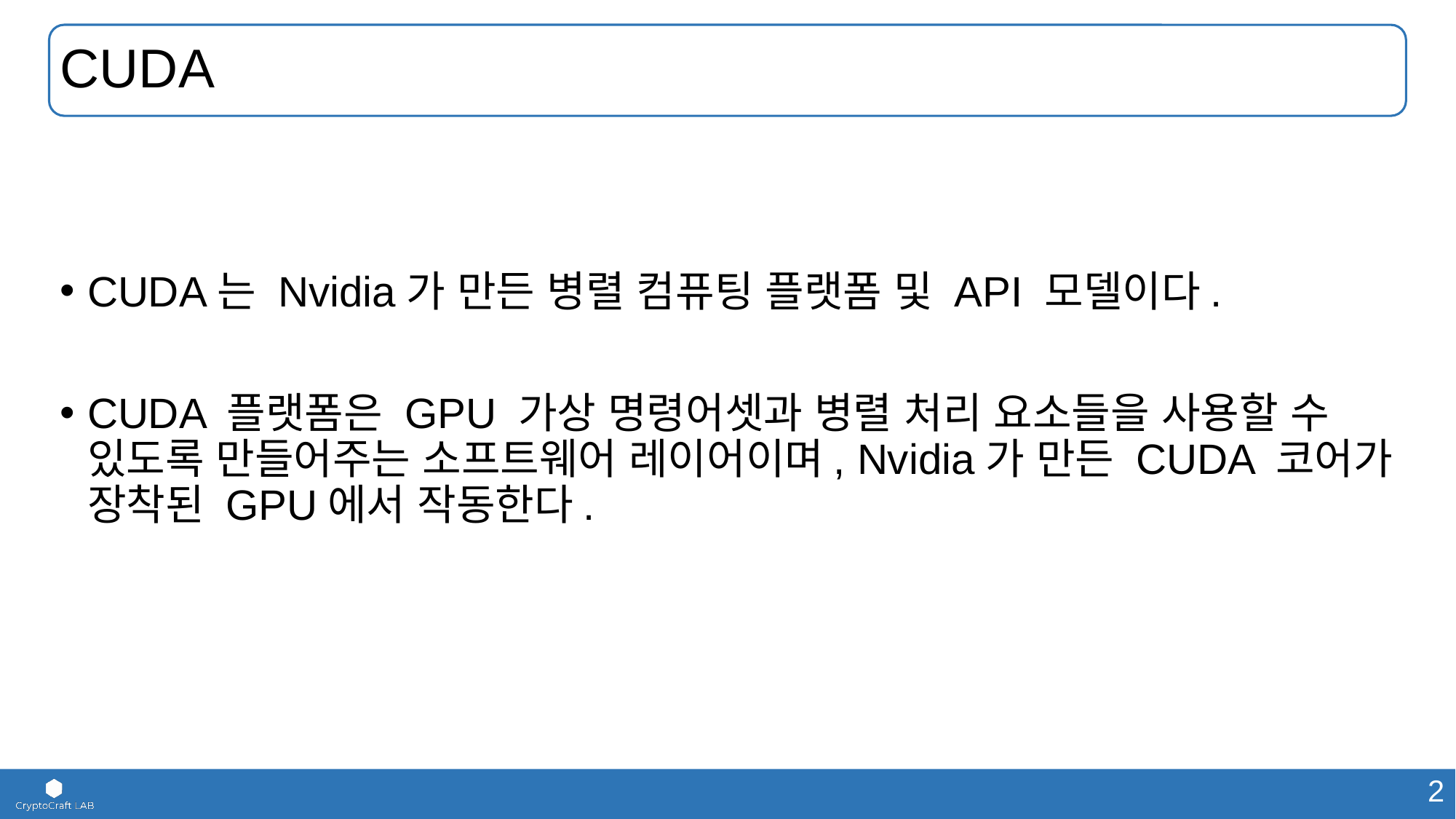

# CUDA

CUDA는 Nvidia가 만든 병렬 컴퓨팅 플랫폼 및 API 모델이다.

CUDA 플랫폼은 GPU 가상 명령어셋과 병렬 처리 요소들을 사용할 수 있도록 만들어주는 소프트웨어 레이어이며, Nvidia가 만든 CUDA 코어가 장착된 GPU에서 작동한다.